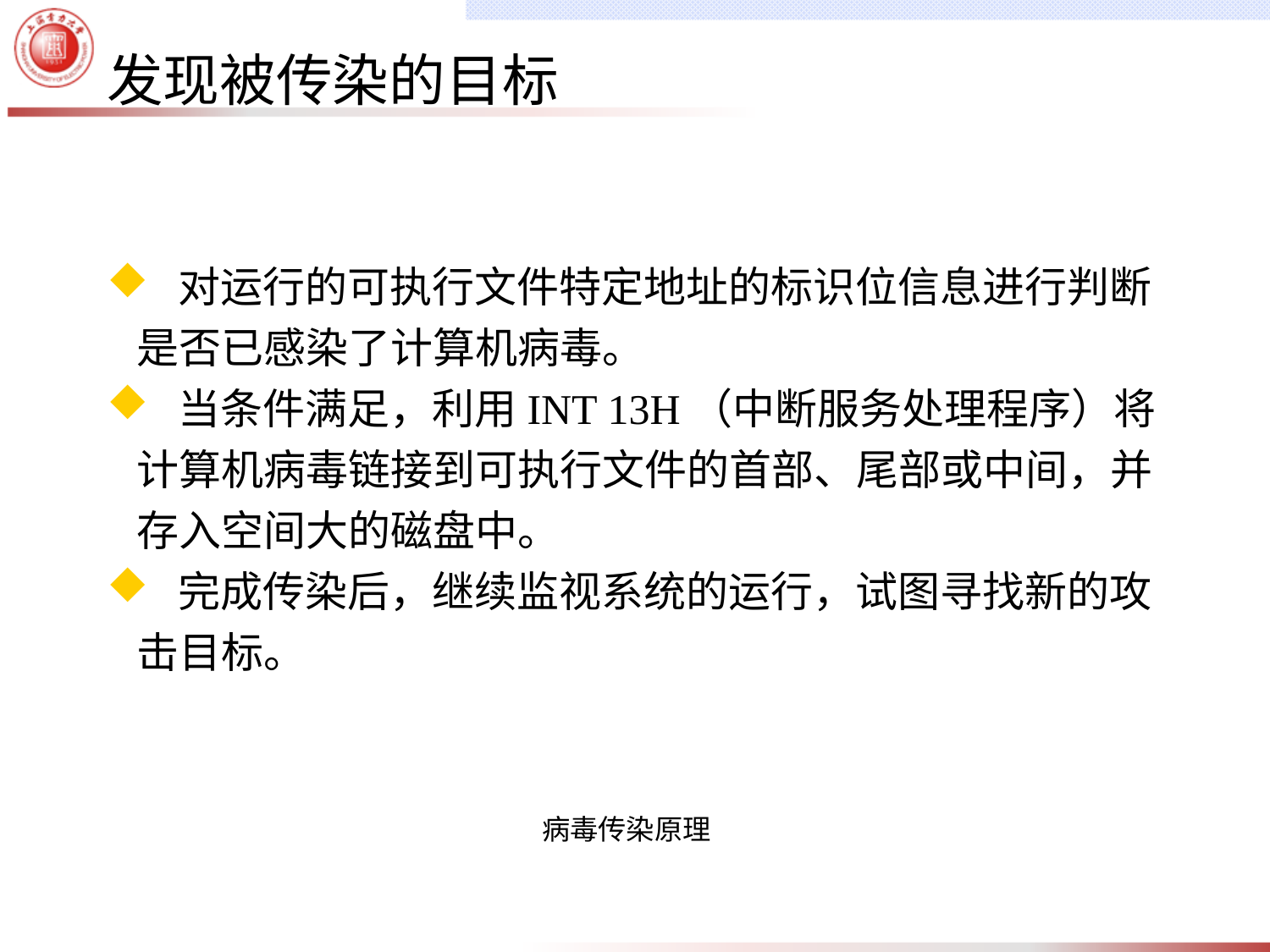

发现被传染的目标
  对运行的可执行文件特定地址的标识位信息进行判断是否已感染了计算机病毒。
  当条件满足，利用INT 13H（中断服务处理程序）将计算机病毒链接到可执行文件的首部、尾部或中间，并存入空间大的磁盘中。
  完成传染后，继续监视系统的运行，试图寻找新的攻击目标。
病毒传染原理